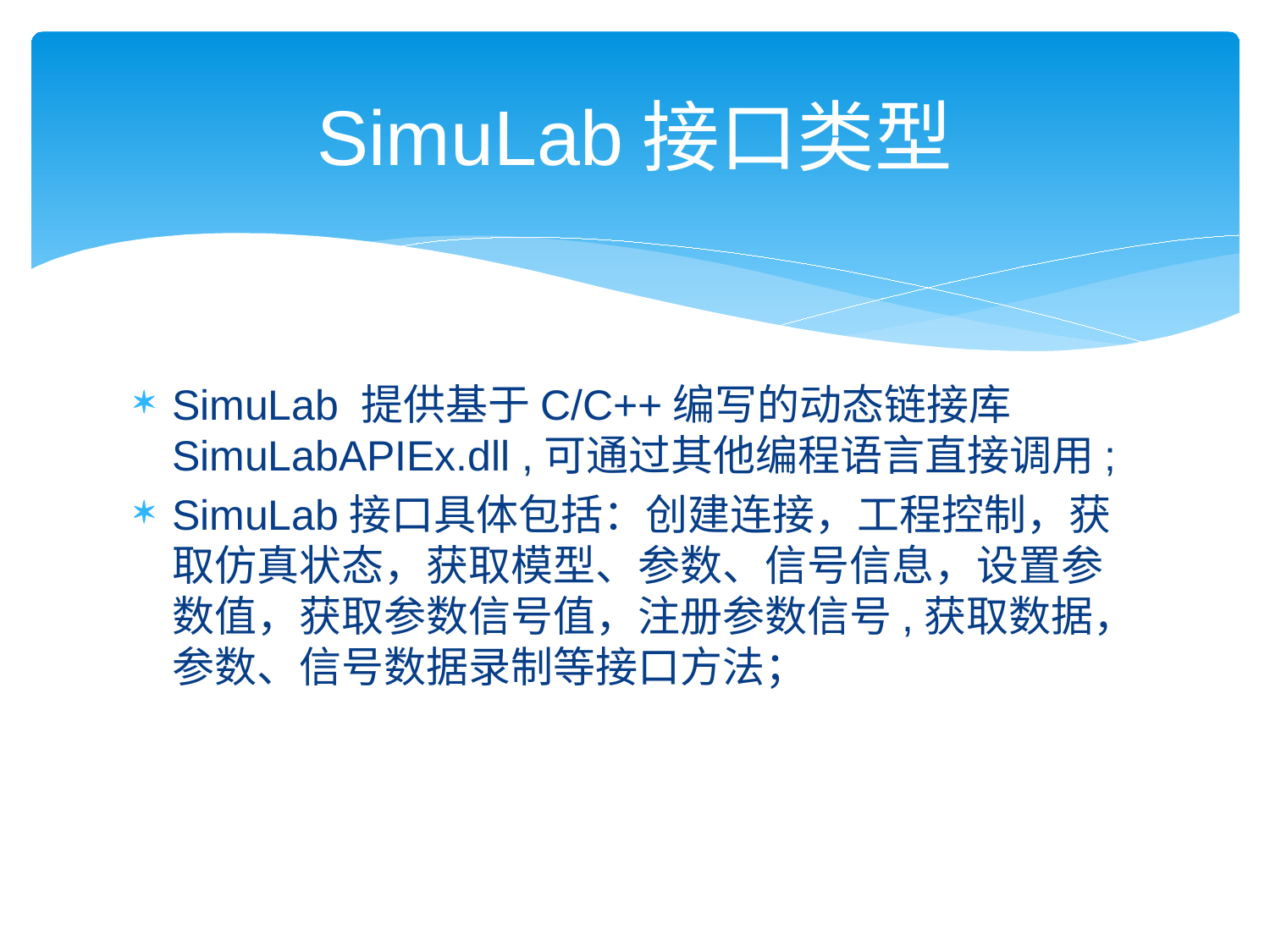

# SimuLab接口类型
SimuLab 提供基于C/C++编写的动态链接库SimuLabAPIEx.dll ,可通过其他编程语言直接调用;
SimuLab接口具体包括：创建连接，工程控制，获取仿真状态，获取模型、参数、信号信息，设置参数值，获取参数信号值，注册参数信号,获取数据，参数、信号数据录制等接口方法；